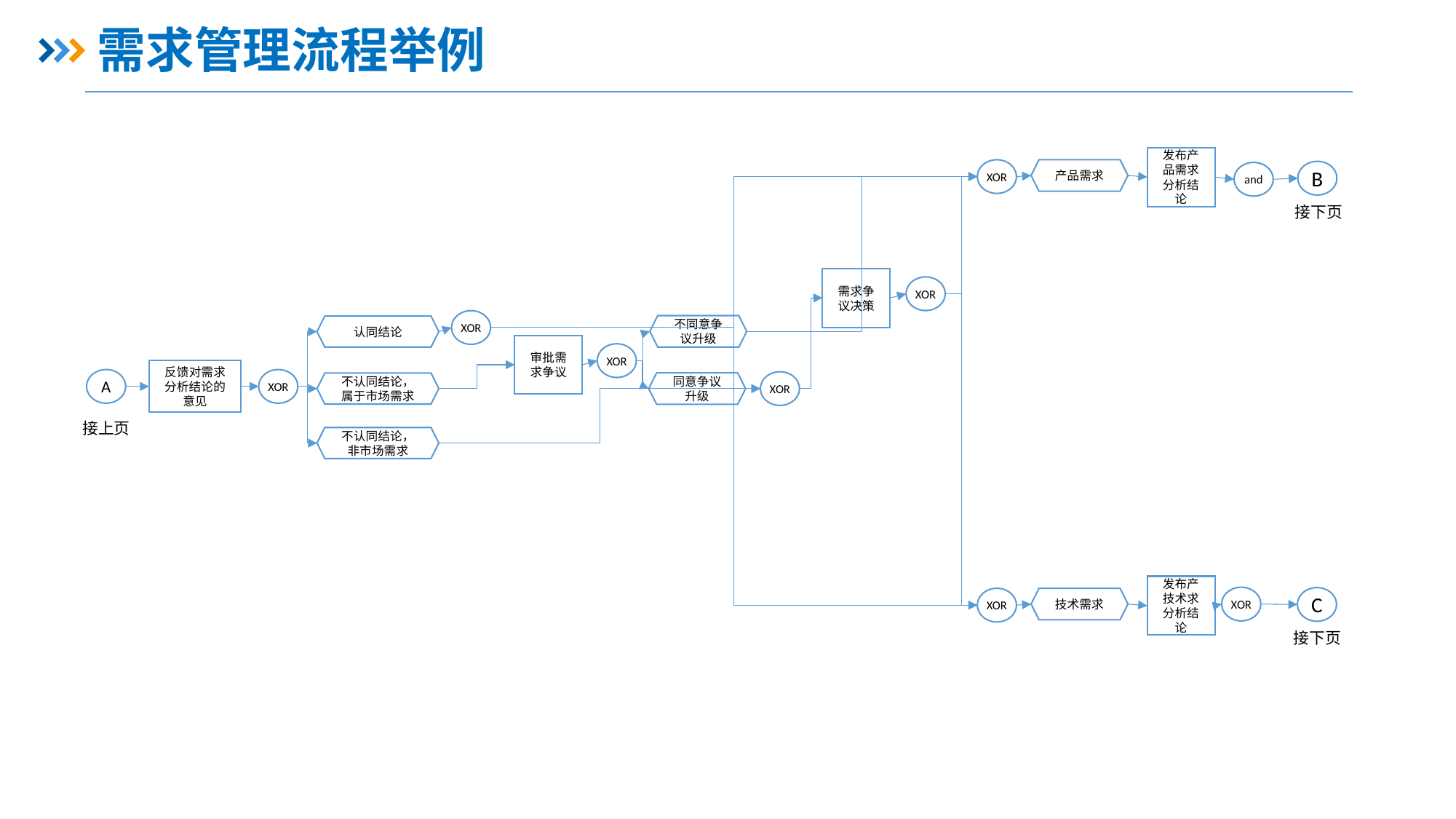

# 需求管理流程举例
发布产品需求分析结论
XOR
产品需求
B
and
接下页
需求争议决策
XOR
XOR
不同意争议升级
认同结论
审批需求争议
XOR
反馈对需求分析结论的意见
A
XOR
XOR
同意争议升级
不认同结论，属于市场需求
接上页
不认同结论，非市场需求
发布产技术求分析结论
XOR
C
XOR
技术需求
接下页